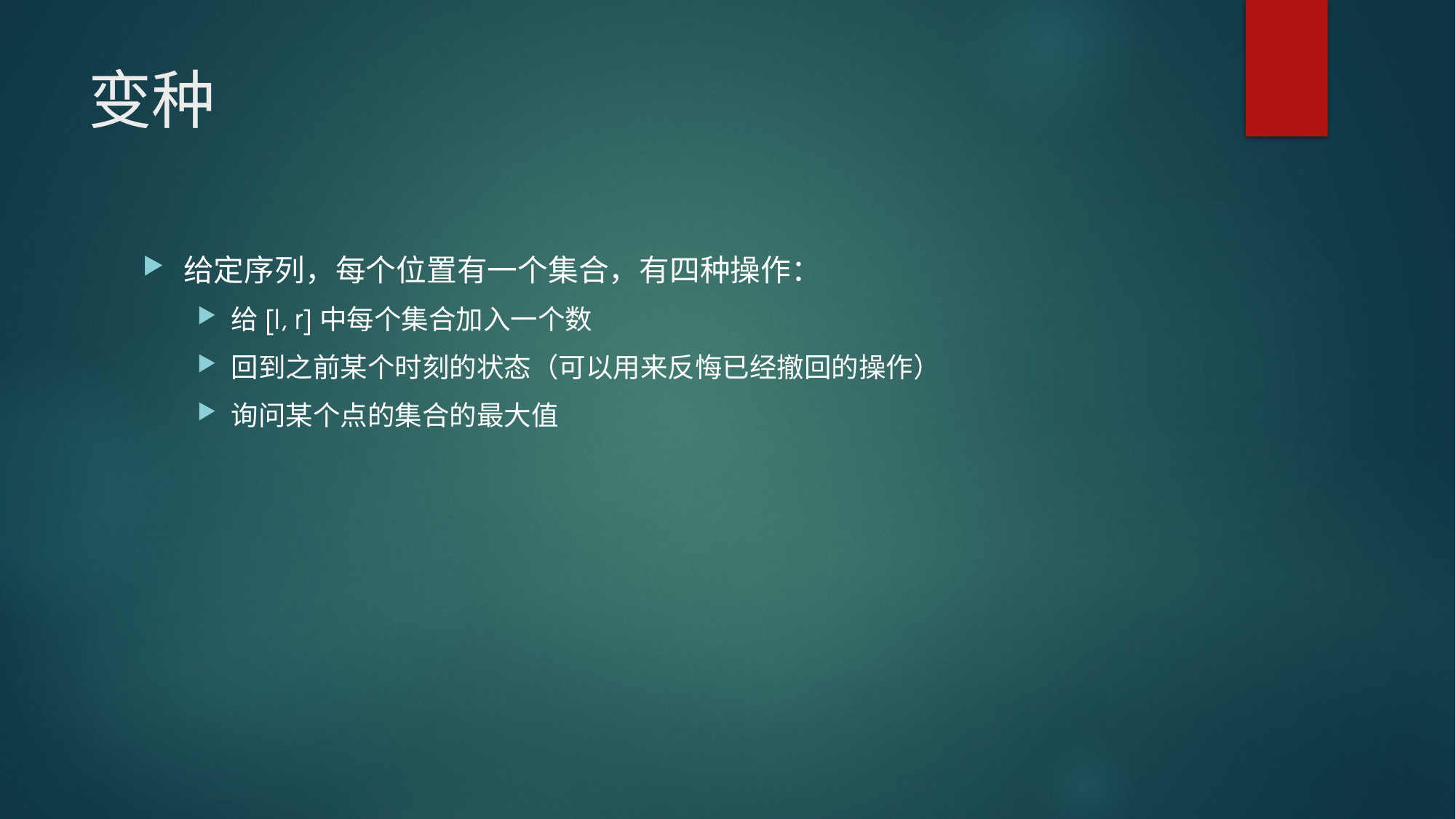

# 变种
给定序列，每个位置有一个集合，有四种操作：
给[l, r]中每个集合加入一个数
回到之前某个时刻的状态（可以用来反悔已经撤回的操作）
询问某个点的集合的最大值